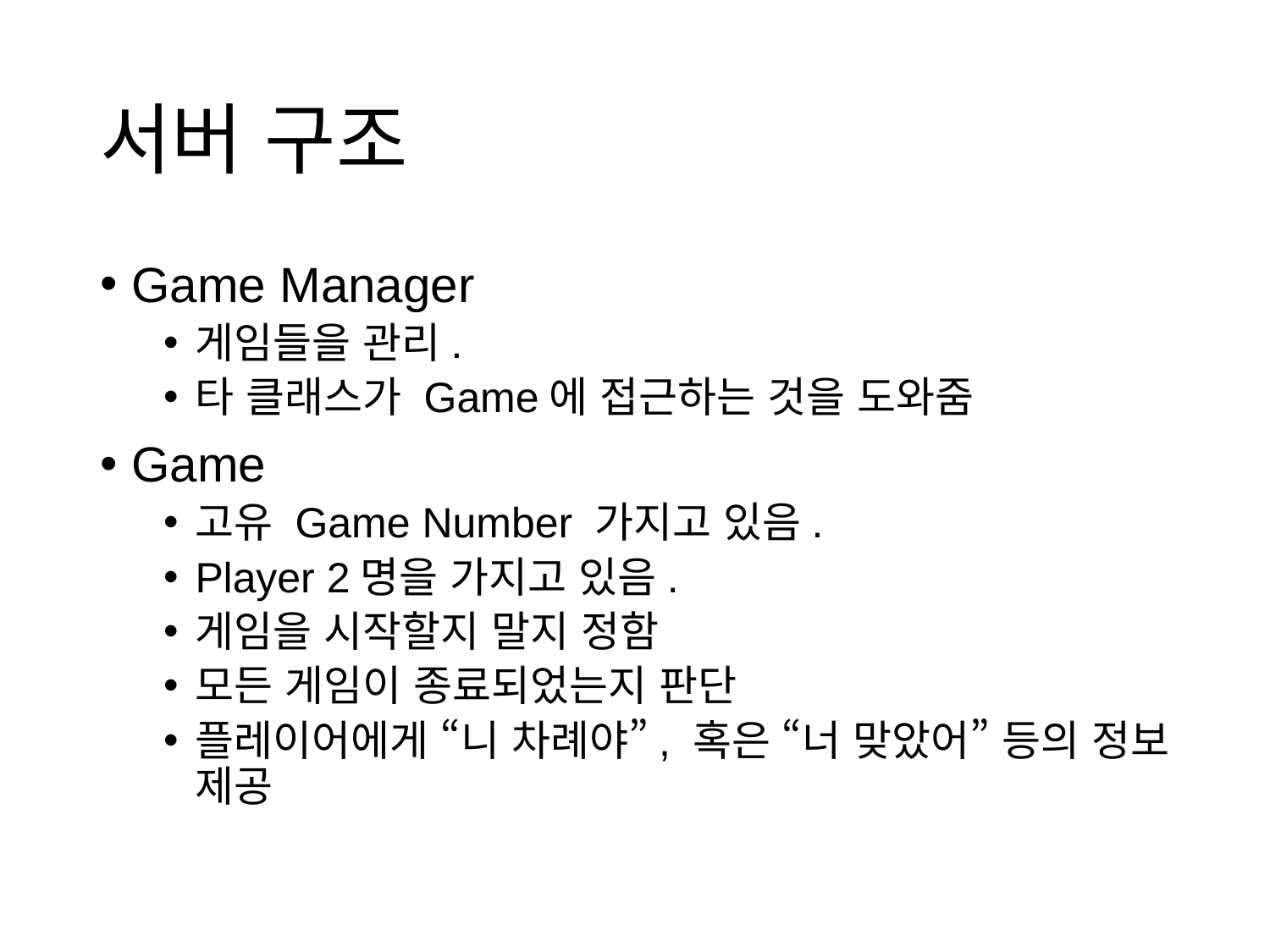

# 서버 구조
Game Manager
게임들을 관리.
타 클래스가 Game에 접근하는 것을 도와줌
Game
고유 Game Number 가지고 있음.
Player 2명을 가지고 있음.
게임을 시작할지 말지 정함
모든 게임이 종료되었는지 판단
플레이어에게 “니 차례야”, 혹은 “너 맞았어” 등의 정보 제공